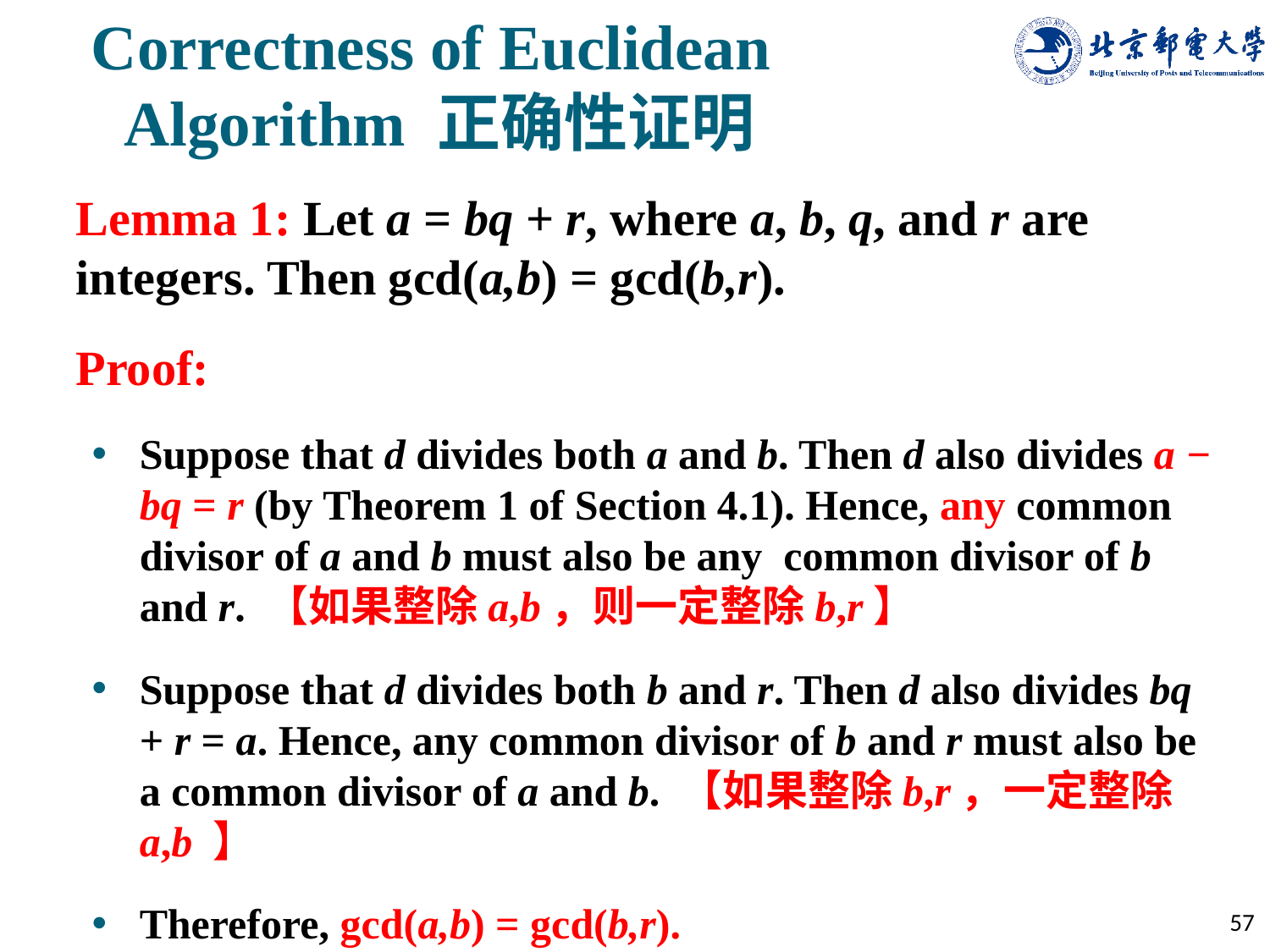

# Correctness of Euclidean Algorithm 正确性证明
Lemma 1: Let a = bq + r, where a, b, q, and r are integers. Then gcd(a,b) = gcd(b,r).
Proof:
Suppose that d divides both a and b. Then d also divides a − bq = r (by Theorem 1 of Section 4.1). Hence, any common divisor of a and b must also be any  common divisor of b and r. 【如果整除a,b，则一定整除b,r】
Suppose that d divides both b and r. Then d also divides bq + r = a. Hence, any common divisor of b and r must also be a common divisor of a and b. 【如果整除b,r，一定整除a,b 】
Therefore, gcd(a,b) = gcd(b,r).